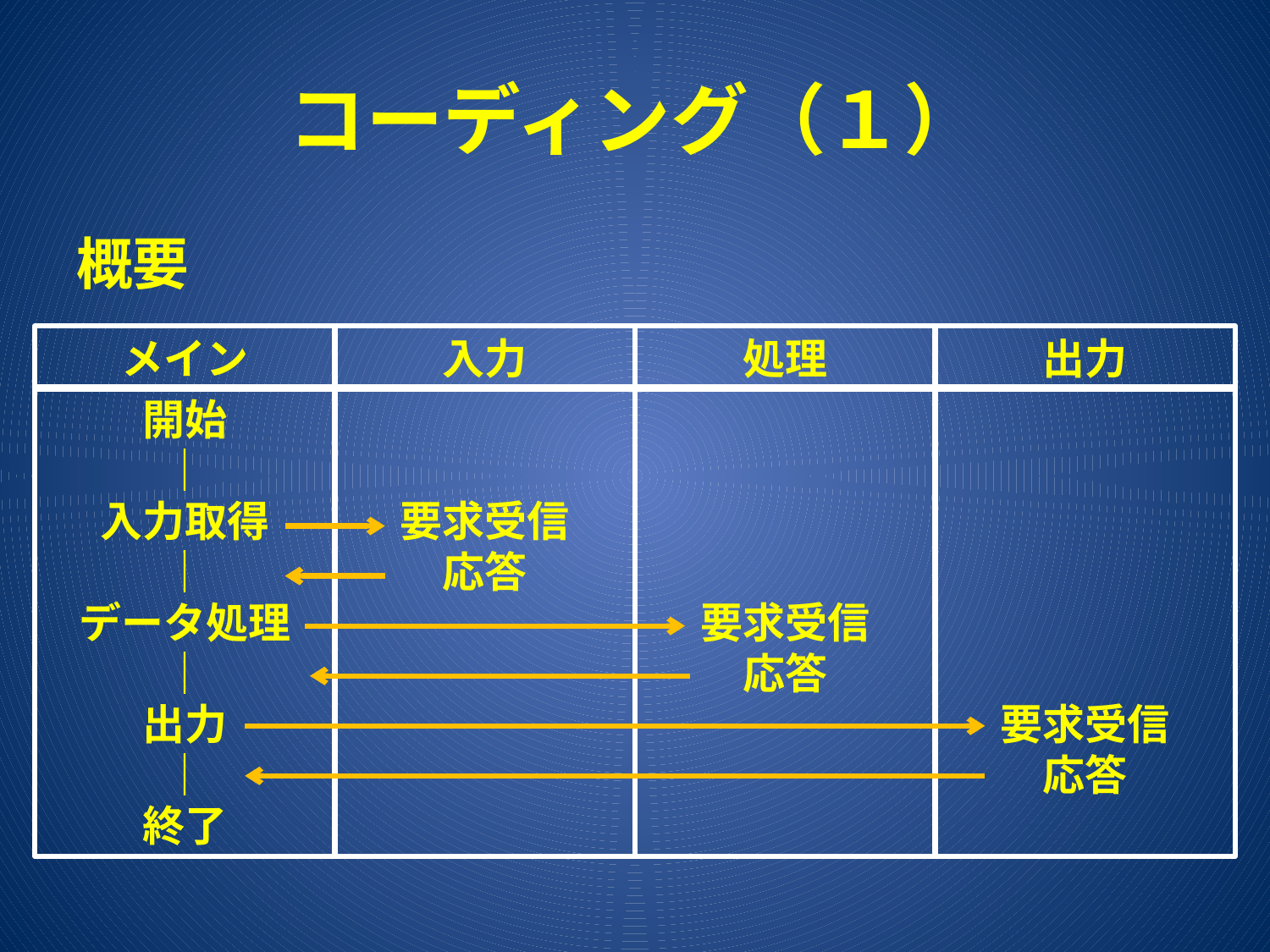

# コーディング（１）
概要
メイン
入力
処理
出力
開始
｜
入力取得
｜
データ処理
｜
出力
｜
終了

要求受信
応答

要求受信
応答

要求受信
応答